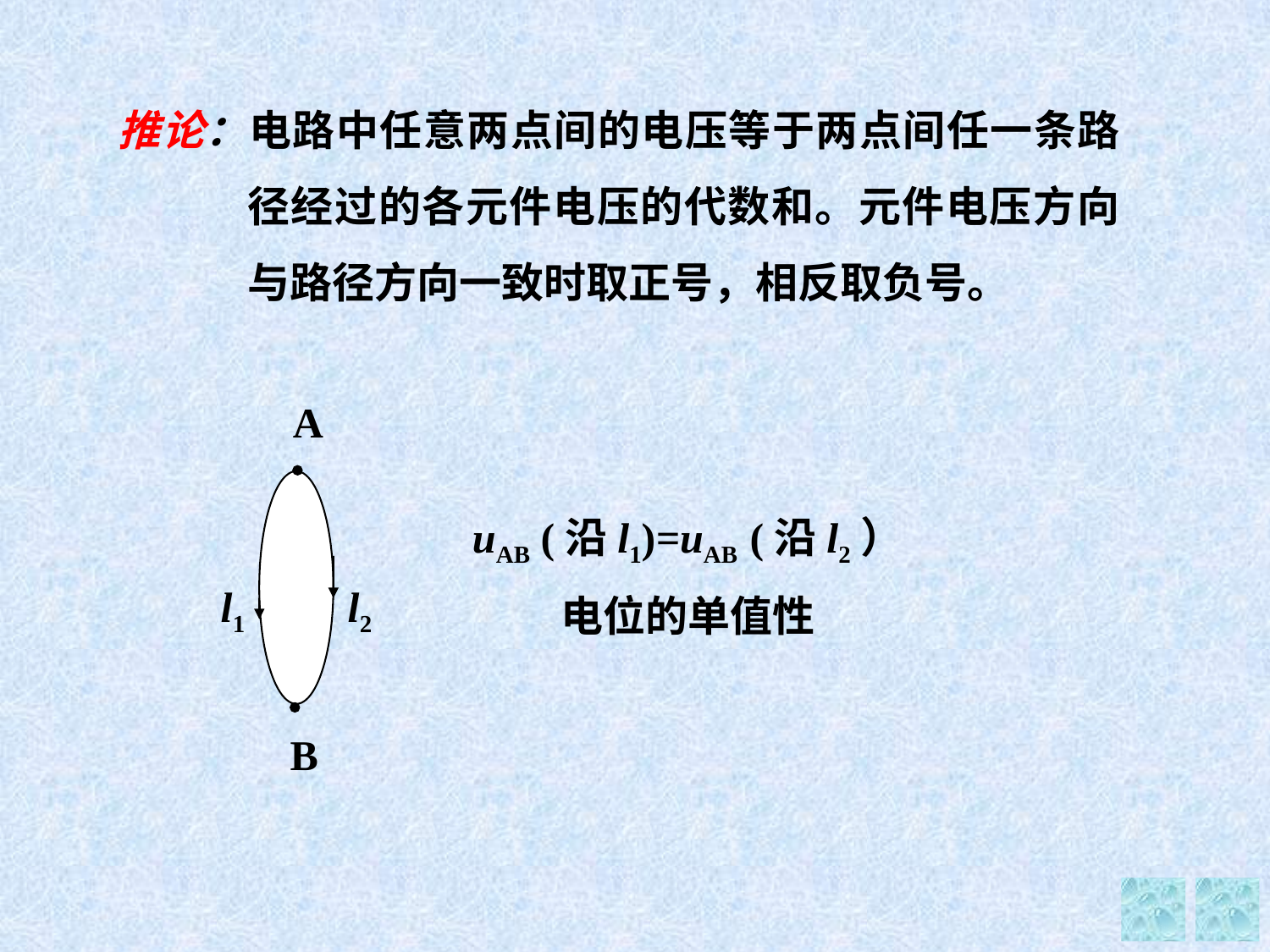

推论：电路中任意两点间的电压等于两点间任一条路径经过的各元件电压的代数和。元件电压方向与路径方向一致时取正号，相反取负号。
A
•

l1
l2

•
B
uAB (沿l1)=uAB  (沿l2）
电位的单值性